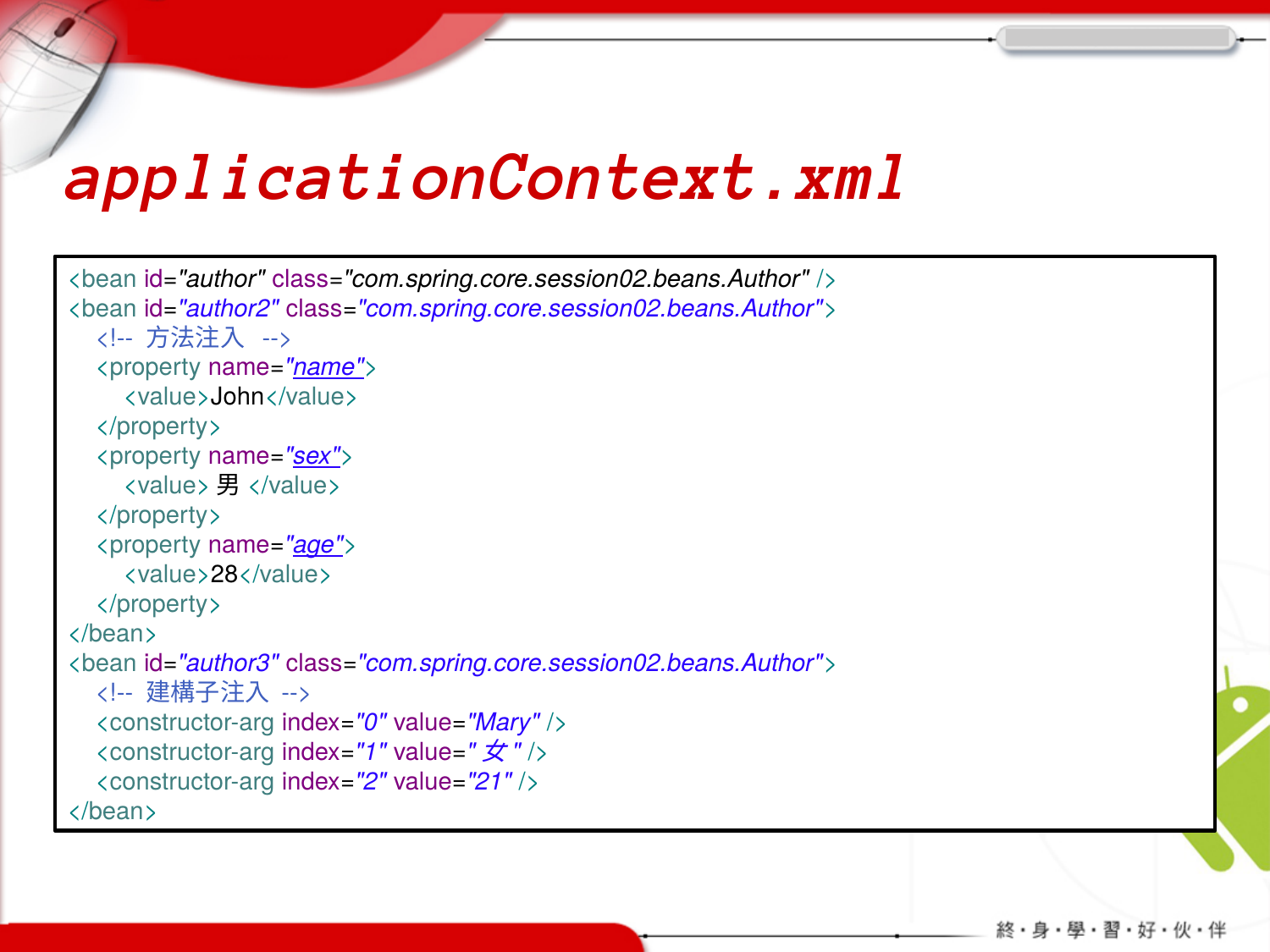

# applicationContext.xml
<bean id="author" class="com.spring.core.session02.beans.Author" />
<bean id="author2" class="com.spring.core.session02.beans.Author">
    <!-- 方法注入  -->
    <property name="name">
        <value>John</value>
    </property>
    <property name="sex">
        <value>男</value>
    </property>
    <property name="age">
        <value>28</value>
    </property>
</bean>
<bean id="author3" class="com.spring.core.session02.beans.Author">
    <!-- 建構子注入 -->
    <constructor-arg index="0" value="Mary" />
    <constructor-arg index="1" value="女" />
    <constructor-arg index="2" value="21" />
</bean>